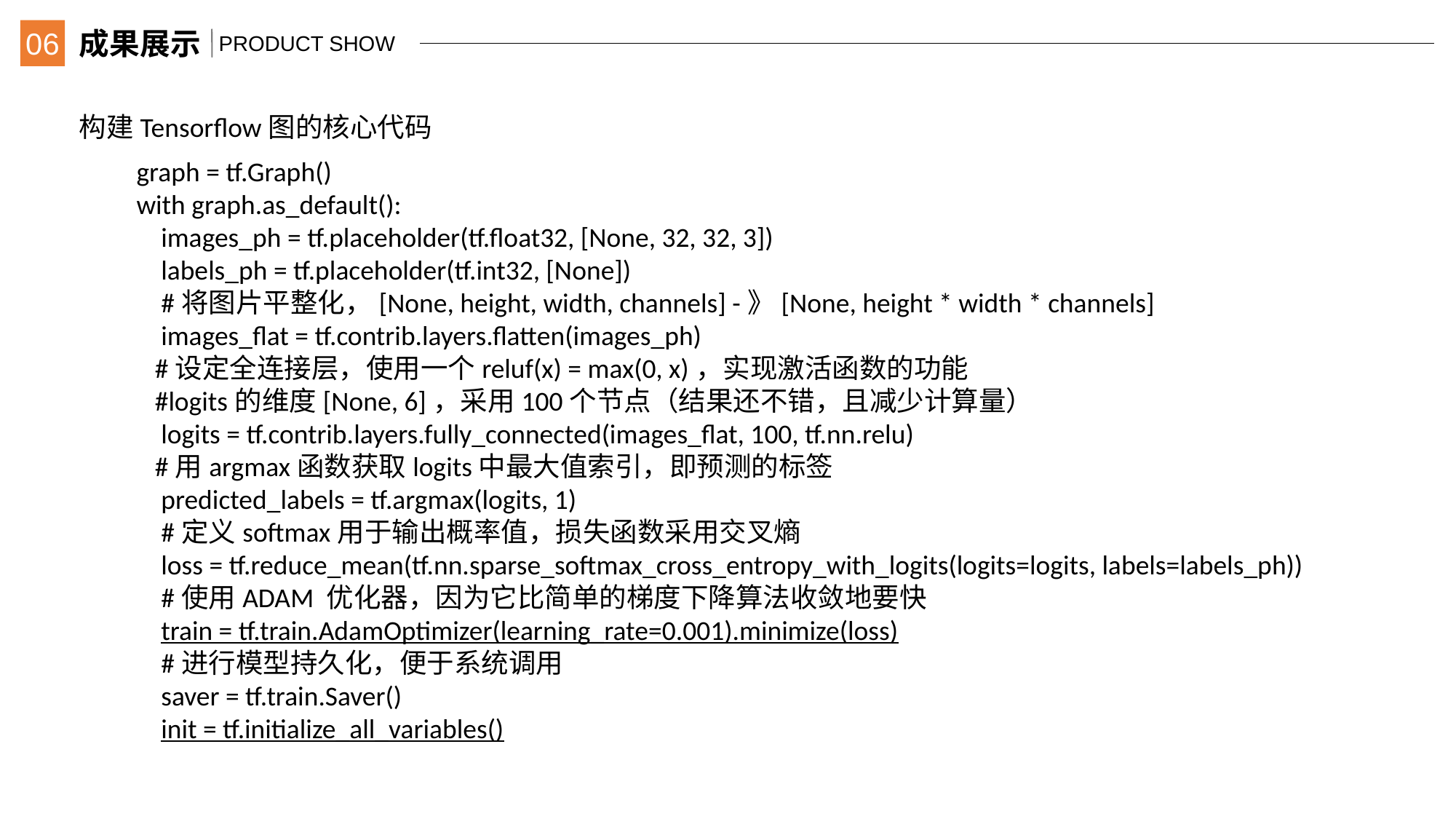

06
成果展示

PRODUCT SHOW
构建Tensorflow图的核心代码
        graph = tf.Graph()
        with graph.as_default():
            images_ph = tf.placeholder(tf.float32, [None, 32, 32, 3])
            labels_ph = tf.placeholder(tf.int32, [None])
            #将图片平整化，[None, height, width, channels] -》[None, height * width * channels]
            images_flat = tf.contrib.layers.flatten(images_ph)
           #设定全连接层，使用一个reluf(x) = max(0, x)，实现激活函数的功能
           #logits的维度[None, 6]，采用100个节点（结果还不错，且减少计算量）
            logits = tf.contrib.layers.fully_connected(images_flat, 100, tf.nn.relu)
           #用argmax函数获取logits中最大值索引，即预测的标签
            predicted_labels = tf.argmax(logits, 1)
            #定义softmax用于输出概率值，损失函数采用交叉熵
            loss = tf.reduce_mean(tf.nn.sparse_softmax_cross_entropy_with_logits(logits=logits, labels=labels_ph))
            #使用ADAM 优化器，因为它比简单的梯度下降算法收敛地要快
            train = tf.train.AdamOptimizer(learning_rate=0.001).minimize(loss)
            #进行模型持久化，便于系统调用
            saver = tf.train.Saver()
            init = tf.initialize_all_variables()